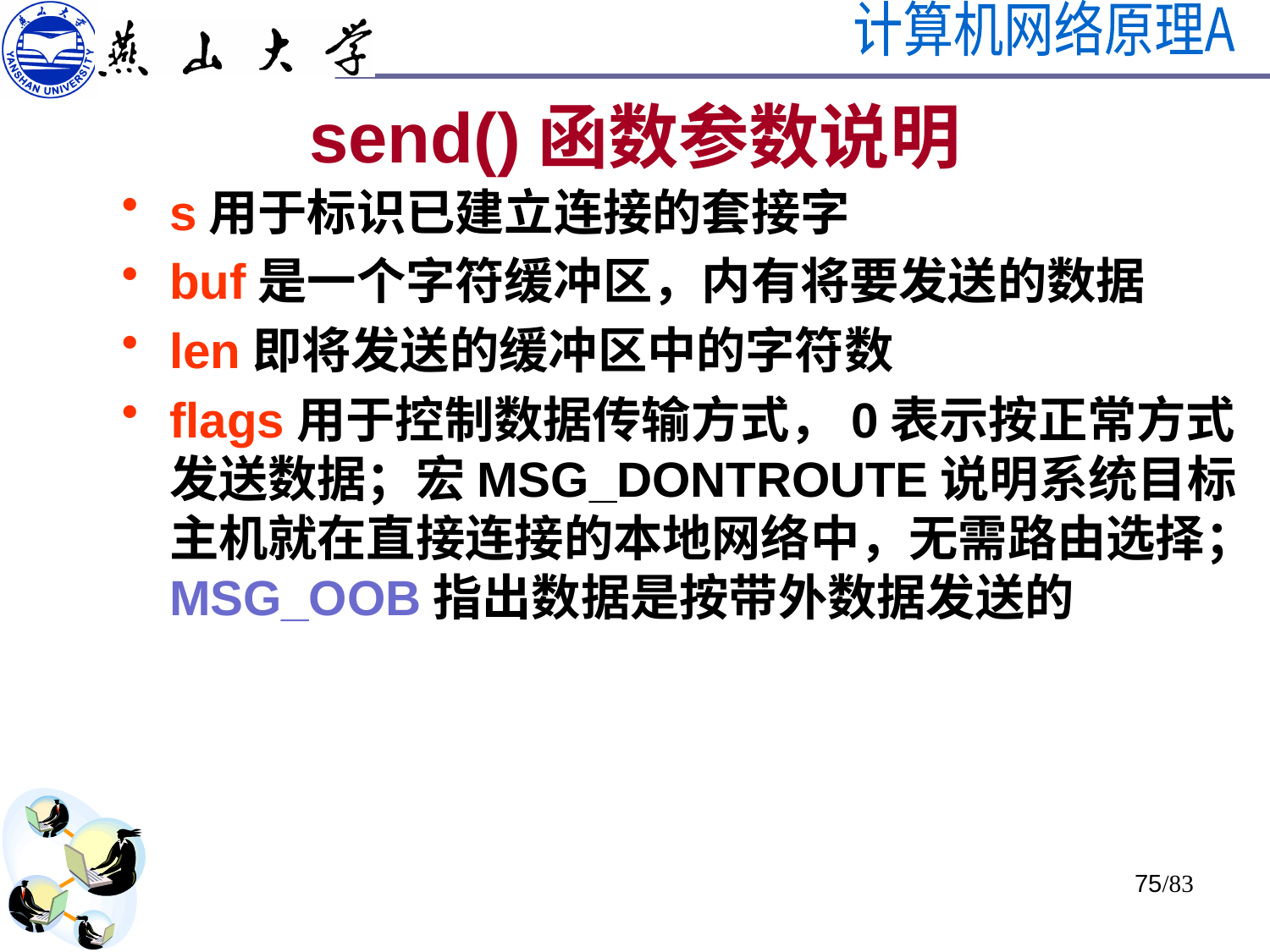

# send()函数参数说明
s用于标识已建立连接的套接字
buf是一个字符缓冲区，内有将要发送的数据
len即将发送的缓冲区中的字符数
flags用于控制数据传输方式，0表示按正常方式发送数据；宏MSG_DONTROUTE说明系统目标主机就在直接连接的本地网络中，无需路由选择；MSG_OOB指出数据是按带外数据发送的

75/83